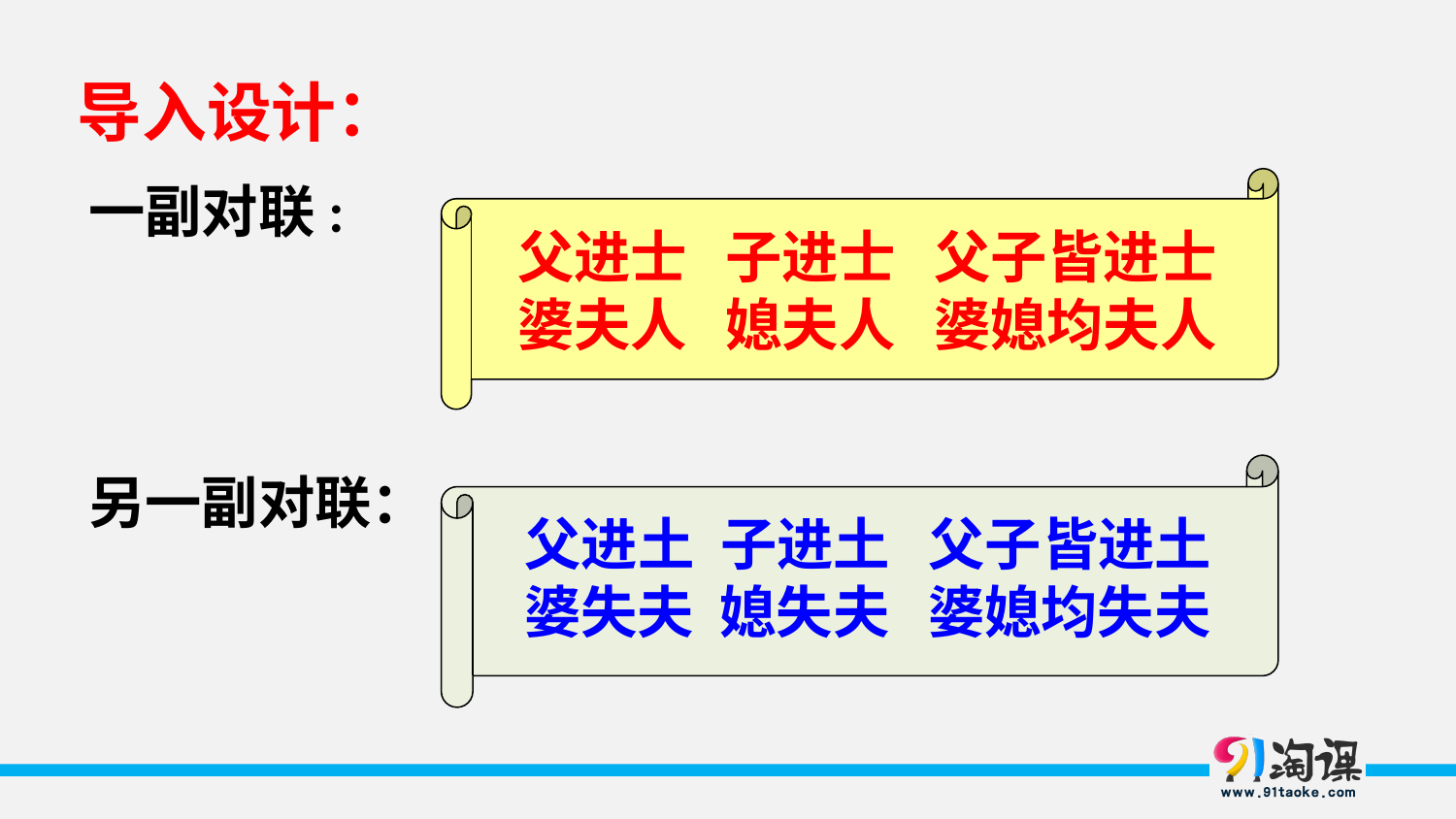

导入设计：
一副对联:

另一副对联：
父进士   子进士   父子皆进士
婆夫人   媳夫人   婆媳均夫人

 父进土  子进土   父子皆进土
婆失夫  媳失夫   婆媳均失夫